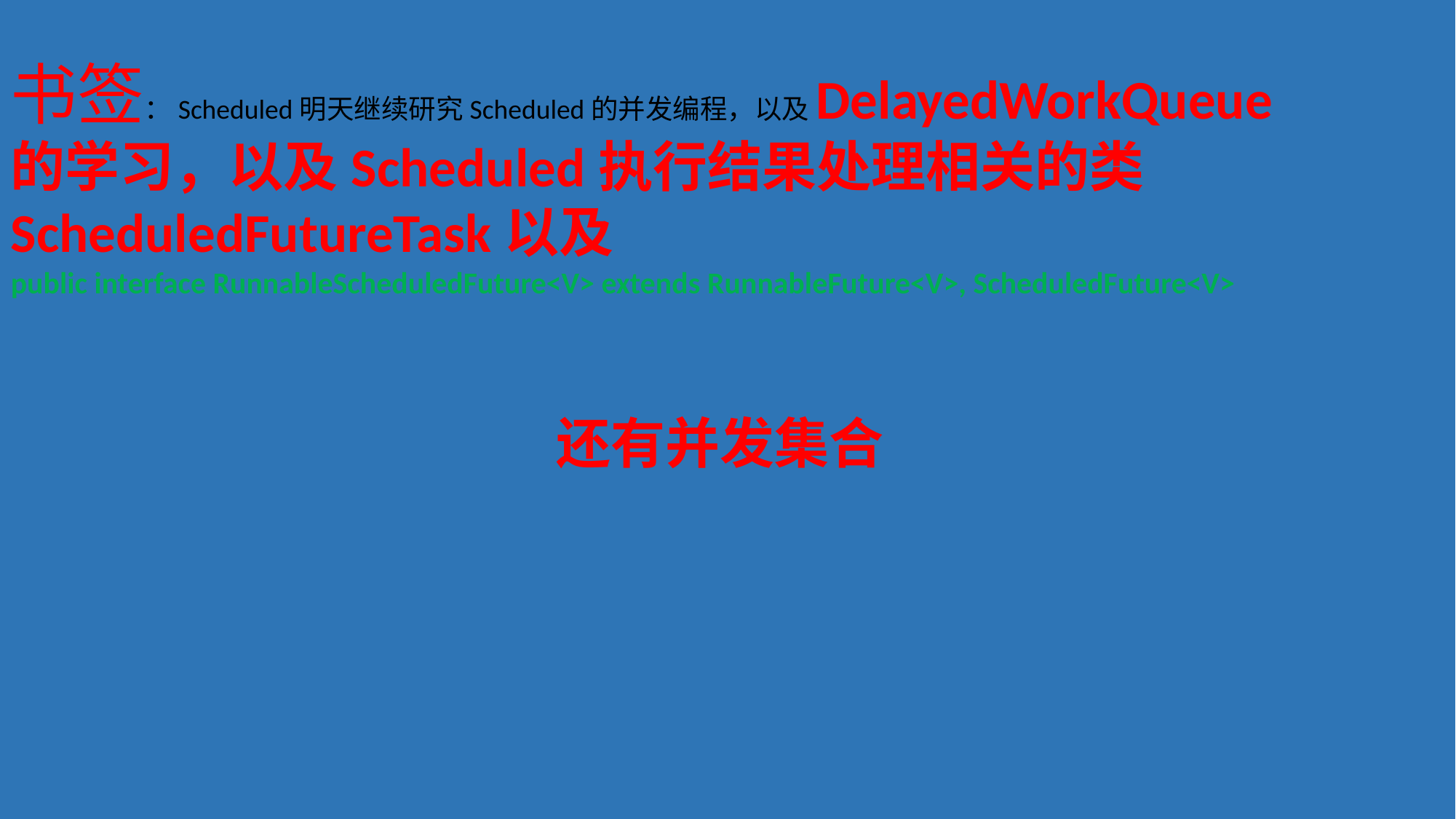

书签：Scheduled明天继续研究Scheduled的并发编程，以及DelayedWorkQueue的学习，以及Scheduled执行结果处理相关的类ScheduledFutureTask以及
public interface RunnableScheduledFuture<V> extends RunnableFuture<V>, ScheduledFuture<V>

					还有并发集合